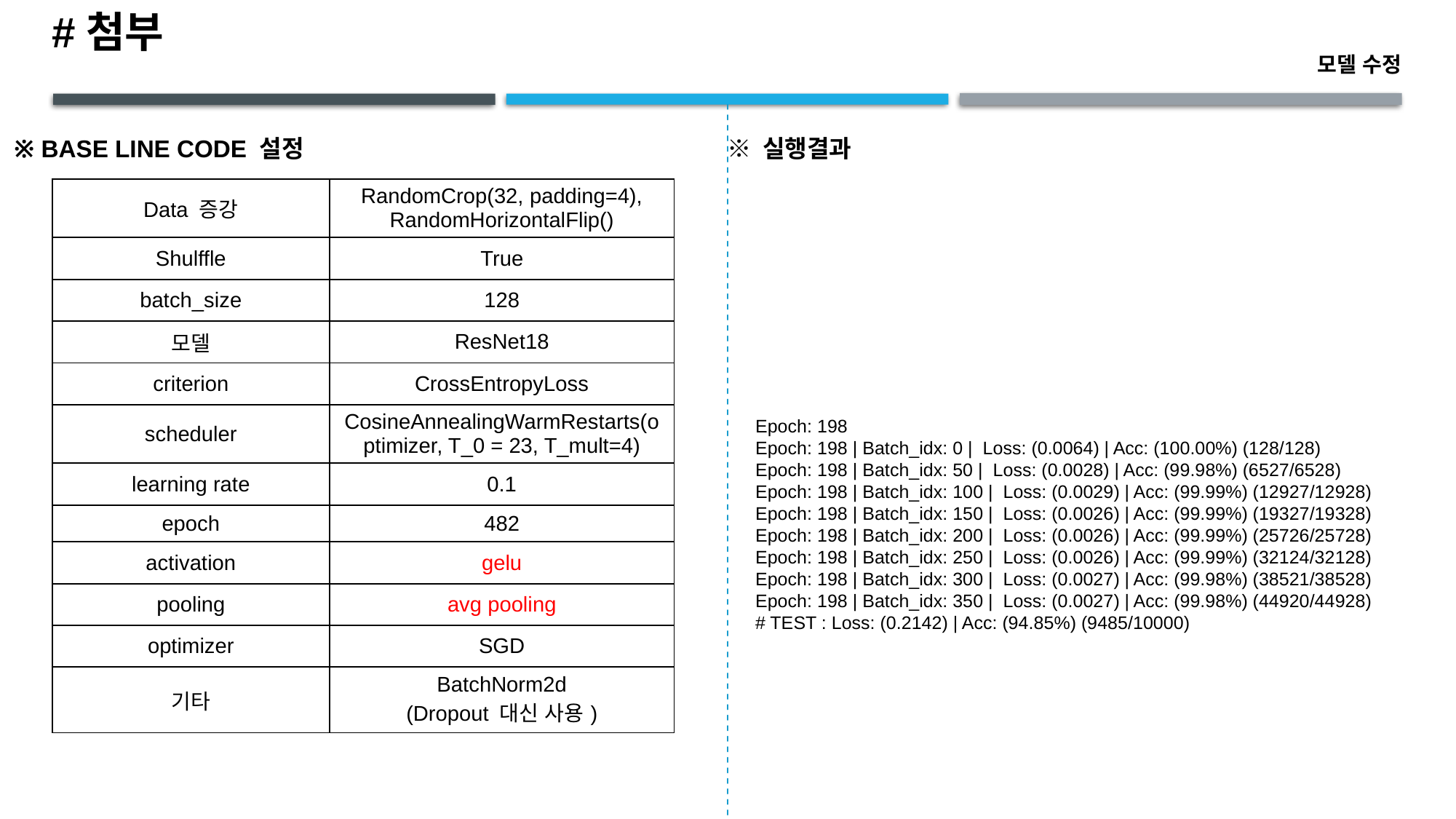

#첨부
모델 수정

※ base line code 설정
※ 실행결과
| Data 증강 | RandomCrop(32, padding=4), RandomHorizontalFlip() |
| --- | --- |
| Shulffle | True |
| batch\_size | 128 |
| 모델 | ResNet18 |
| criterion | CrossEntropyLoss |
| scheduler | CosineAnnealingWarmRestarts(optimizer, T\_0 = 23, T\_mult=4) |
| learning rate | 0.1 |
| epoch | 482 |
| activation | gelu |
| pooling | avg pooling |
| optimizer | SGD |
| 기타 | BatchNorm2d (Dropout 대신 사용) |

Epoch: 198
Epoch: 198 | Batch_idx: 0 |  Loss: (0.0064) | Acc: (100.00%) (128/128)
Epoch: 198 | Batch_idx: 50 |  Loss: (0.0028) | Acc: (99.98%) (6527/6528)
Epoch: 198 | Batch_idx: 100 |  Loss: (0.0029) | Acc: (99.99%) (12927/12928)
Epoch: 198 | Batch_idx: 150 |  Loss: (0.0026) | Acc: (99.99%) (19327/19328)
Epoch: 198 | Batch_idx: 200 |  Loss: (0.0026) | Acc: (99.99%) (25726/25728)
Epoch: 198 | Batch_idx: 250 |  Loss: (0.0026) | Acc: (99.99%) (32124/32128)
Epoch: 198 | Batch_idx: 300 |  Loss: (0.0027) | Acc: (99.98%) (38521/38528)
Epoch: 198 | Batch_idx: 350 |  Loss: (0.0027) | Acc: (99.98%) (44920/44928)
# TEST : Loss: (0.2142) | Acc: (94.85%) (9485/10000)